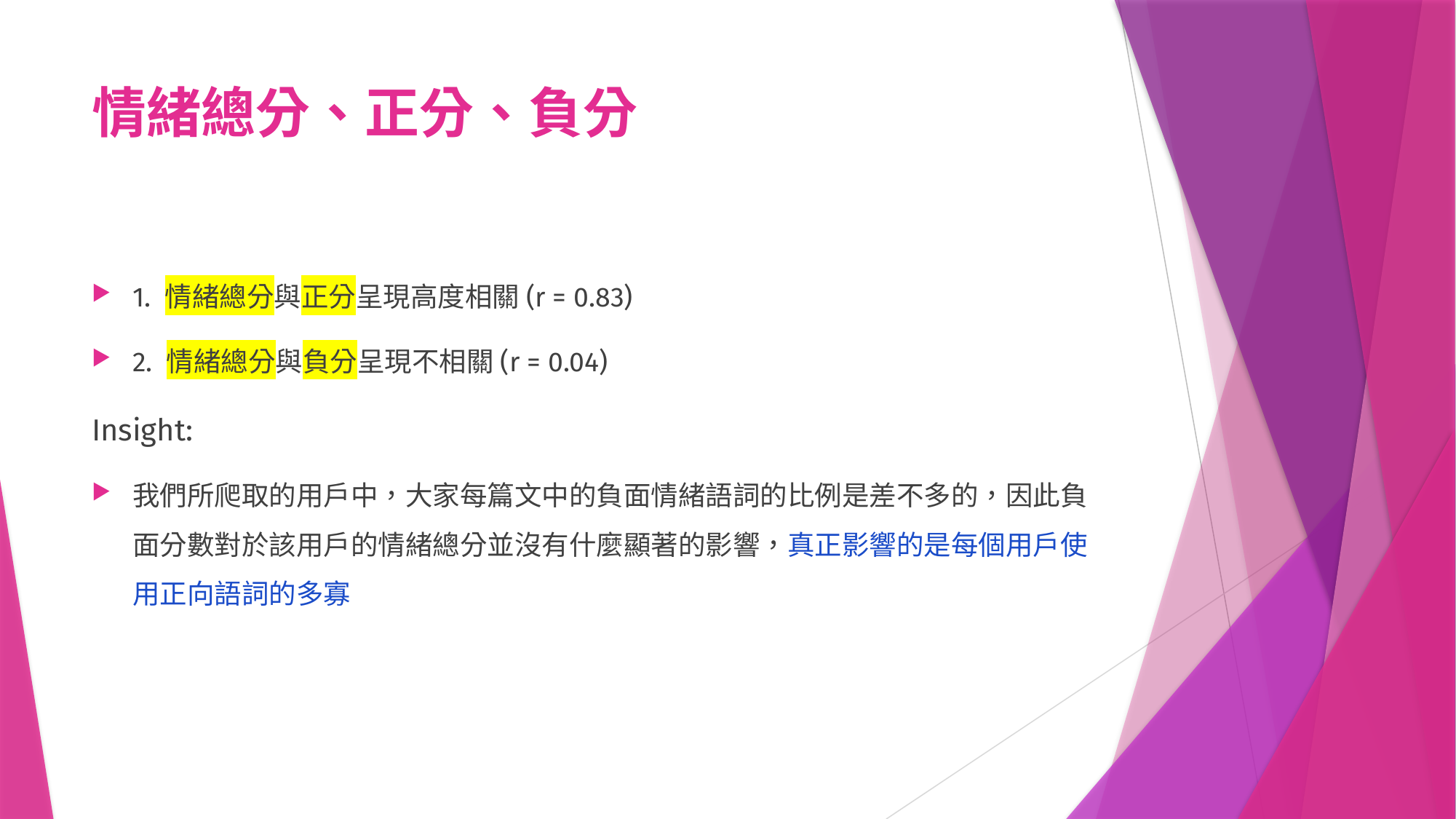

# 情緒總分、正分、負分
1. 情緒總分與正分呈現高度相關(r = 0.83)
2. 情緒總分與負分呈現不相關(r = 0.04)
Insight:
我們所爬取的用戶中，大家每篇文中的負面情緒語詞的比例是差不多的，因此負面分數對於該用戶的情緒總分並沒有什麼顯著的影響，真正影響的是每個用戶使用正向語詞的多寡